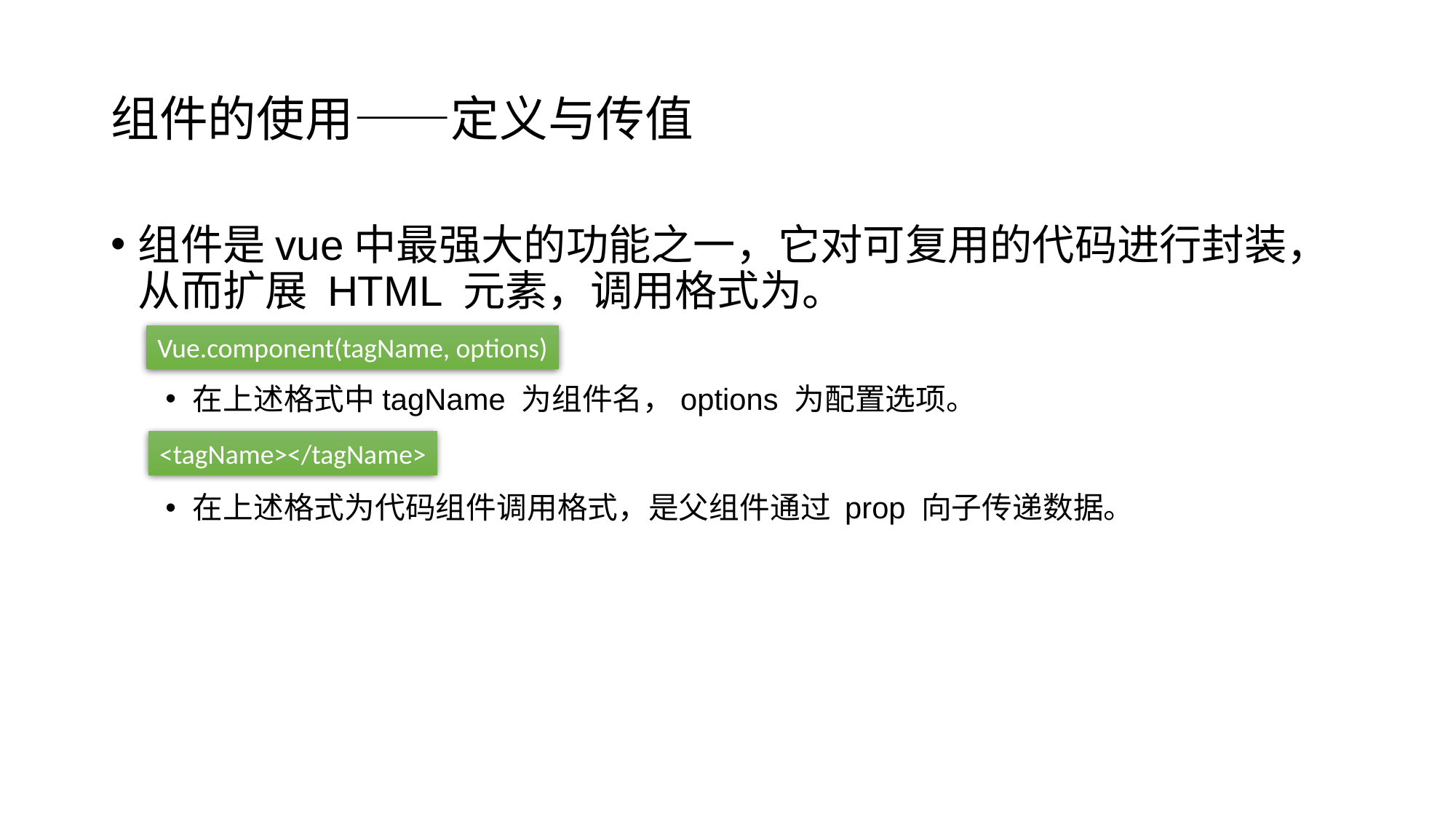

# 组件的使用——定义与传值
组件是vue中最强大的功能之一，它对可复用的代码进行封装，从而扩展 HTML 元素，调用格式为。

在上述格式中tagName 为组件名，options 为配置选项。

在上述格式为代码组件调用格式，是父组件通过 prop 向子传递数据。
Vue.component(tagName, options)
<tagName></tagName>